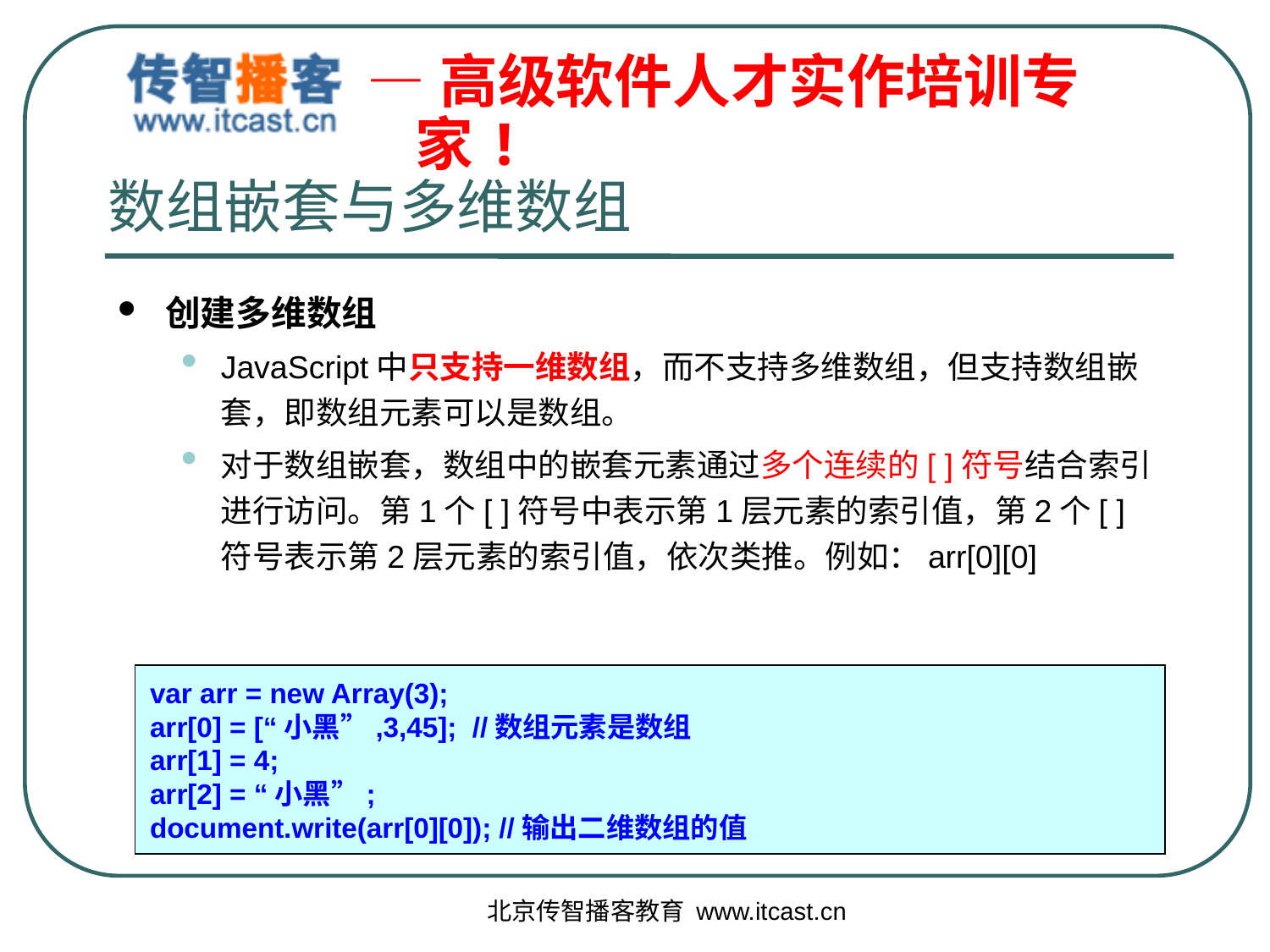

# 数组嵌套与多维数组
创建多维数组
JavaScript中只支持一维数组，而不支持多维数组，但支持数组嵌套，即数组元素可以是数组。
对于数组嵌套，数组中的嵌套元素通过多个连续的[ ]符号结合索引进行访问。第1个[ ]符号中表示第1层元素的索引值，第2个[ ]符号表示第2层元素的索引值，依次类推。例如：arr[0][0]
var arr = new Array(3);
arr[0] = [“小黑”,3,45];  //数组元素是数组
arr[1] = 4;
arr[2] = “小黑”;
document.write(arr[0][0]); //输出二维数组的值